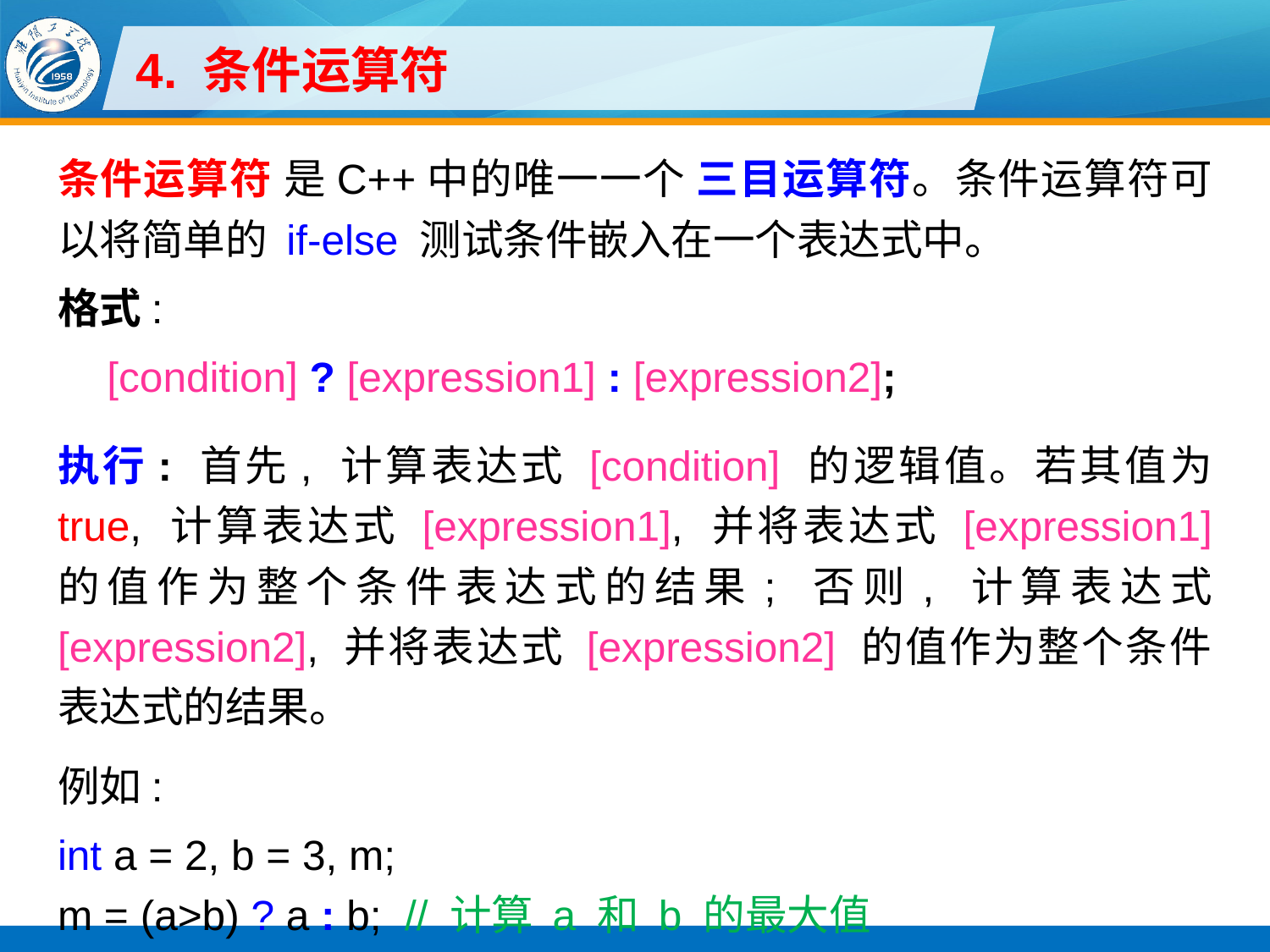

# 4. 条件运算符
条件运算符 是C++中的唯一一个 三目运算符。条件运算符可以将简单的 if-else 测试条件嵌入在一个表达式中。
格式:
[condition] ? [expression1] : [expression2];
执行: 首先, 计算表达式 [condition] 的逻辑值。若其值为 true, 计算表达式 [expression1], 并将表达式 [expression1] 的值作为整个条件表达式的结果; 否则, 计算表达式 [expression2], 并将表达式 [expression2] 的值作为整个条件表达式的结果。
例如:
int a = 2, b = 3, m;
m = (a>b) ? a : b;  // 计算 a 和 b 的最大值